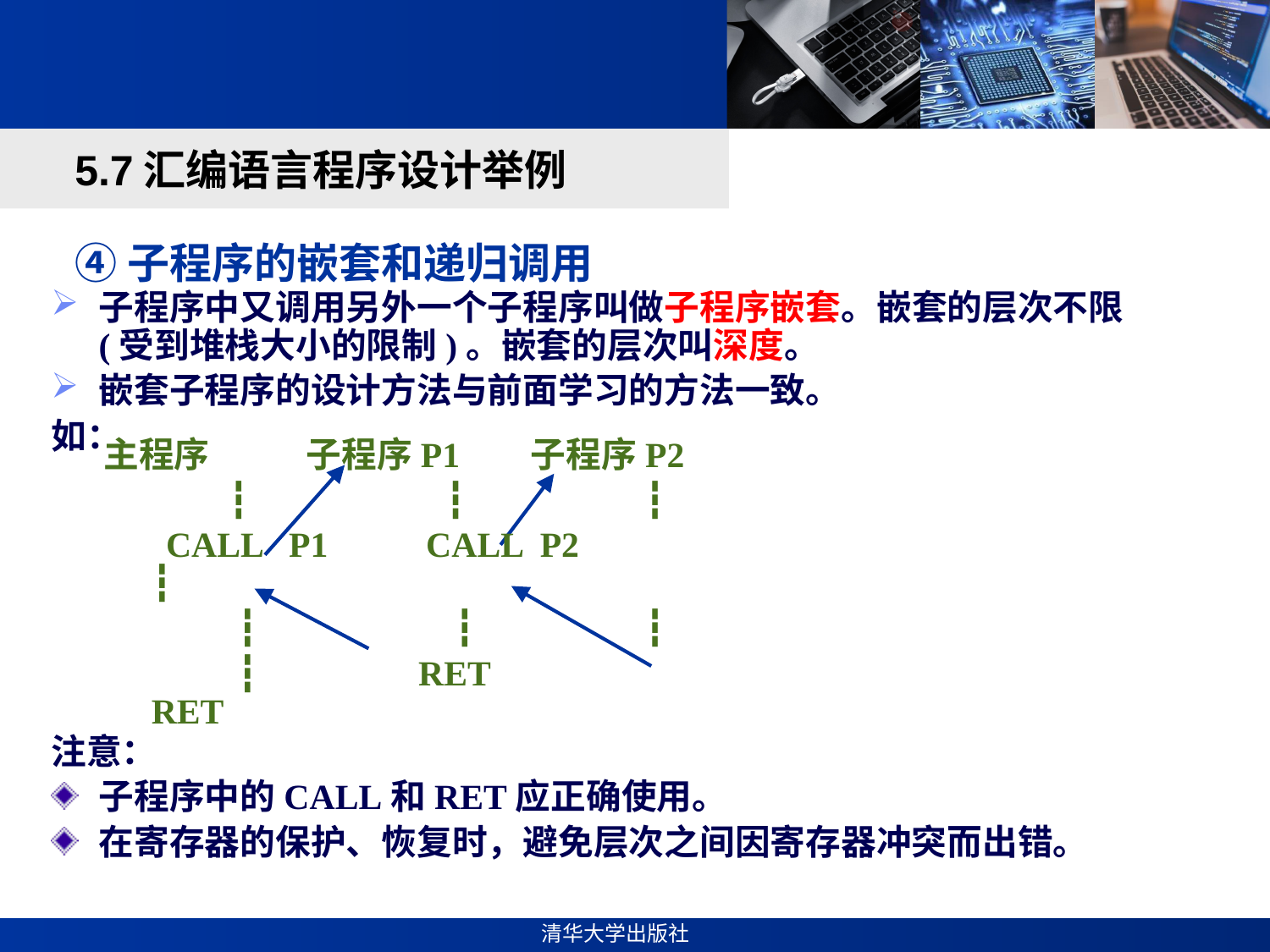

#
5.7汇编语言程序设计举例

④子程序的嵌套和递归调用
子程序中又调用另外一个子程序叫做子程序嵌套。嵌套的层次不限(受到堆栈大小的限制)。嵌套的层次叫深度。
嵌套子程序的设计方法与前面学习的方法一致。
如：

注意：
子程序中的CALL和RET应正确使用。
在寄存器的保护、恢复时，避免层次之间因寄存器冲突而出错。
主程序            子程序P1       子程序P2
              ┇                      ┇                    ┇
       CALL   P1           CALL  P2              ┇
               ┇                      ┇                   ┇
               ┇                  RET                     RET